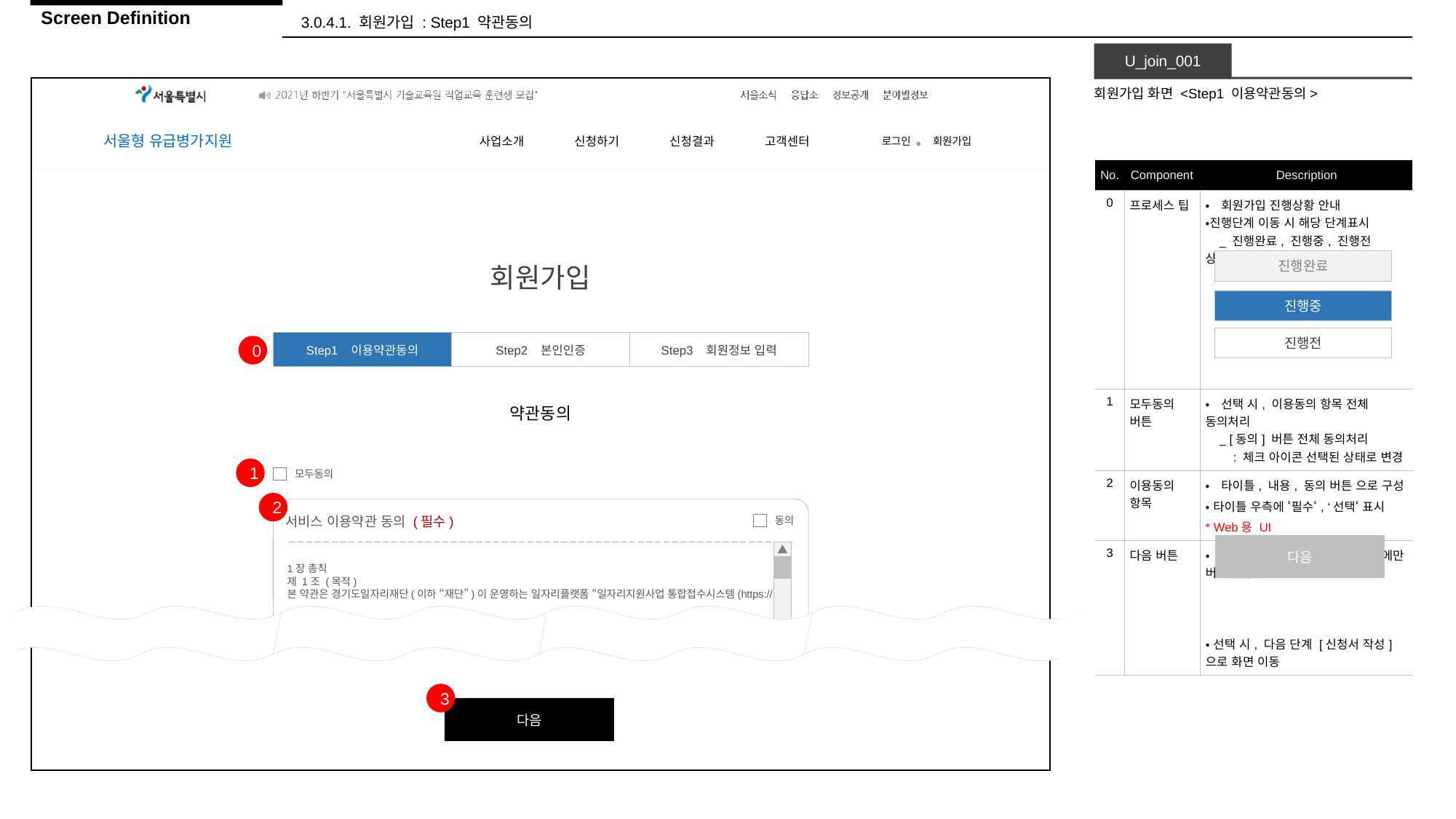

Screen Definition
3.0.4.1. 회원가입 : Step1 약관동의
U_join_001

회원가입 화면 <Step1 이용약관동의>
| No. | Component | Description |
| --- | --- | --- |
| 0 | 프로세스 팁 | •회원가입 진행상황 안내 •진행단계 이동 시 해당 단계표시 \_ 진행완료, 진행중, 진행전 상이함 |
| 1 | 모두동의 버튼 | •선택 시, 이용동의 항목 전체 동의처리 \_ [동의] 버튼 전체 동의처리 : 체크 아이콘 선택된 상태로 변경 |
| 2 | 이용동의 항목 | •타이틀, 내용, 동의 버튼 으로 구성 •타이틀 우측에 ‘필수‘, ‘선택‘ 표시 \* Web용 UI |
| 3 | 다음 버튼 | •필수항목 모두 동의 선택된 경우에만 버튼 활성화 •선택 시, 다음 단계 [신청서 작성] 으로 화면 이동 |
진행완료
회원가입
진행중
진행전
| Step1 이용약관동의 | Step2 본인인증 | Step3 회원정보 입력 |
| --- | --- | --- |
0
약관동의
1

모두동의
2

서비스 이용약관 동의 (필수)

동의
다음

1장 총칙
제 1조 (목적)
본 약관은 경기도일자리재단(이하 “재단”)이 운영하는 일자리플랫폼 “일자리지원사업 통합접수시스템(https://

3
다음